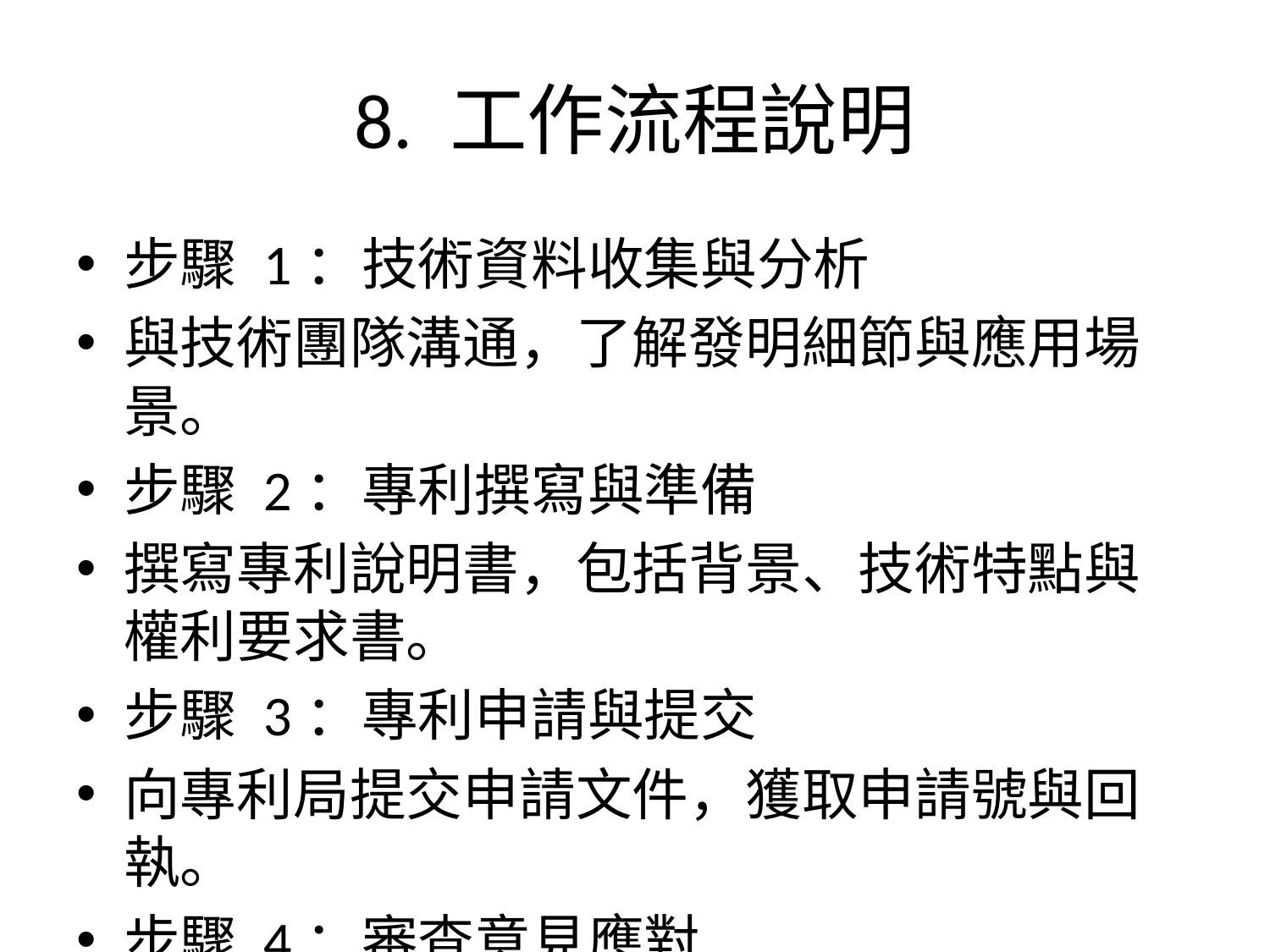

# 8. 工作流程說明
步驟 1：技術資料收集與分析
與技術團隊溝通，了解發明細節與應用場景。
步驟 2：專利撰寫與準備
撰寫專利說明書，包括背景、技術特點與權利要求書。
步驟 3：專利申請與提交
向專利局提交申請文件，獲取申請號與回執。
步驟 4：審查意見應對
針對專利審查意見提供補充或修改建議。
步驟 5：專利授權與維護
確認授權通知，繳納維持費用並領取授權證書。
步驟 6：專利管理與改進
優化專利數據庫與申請流程，提高管理效率。